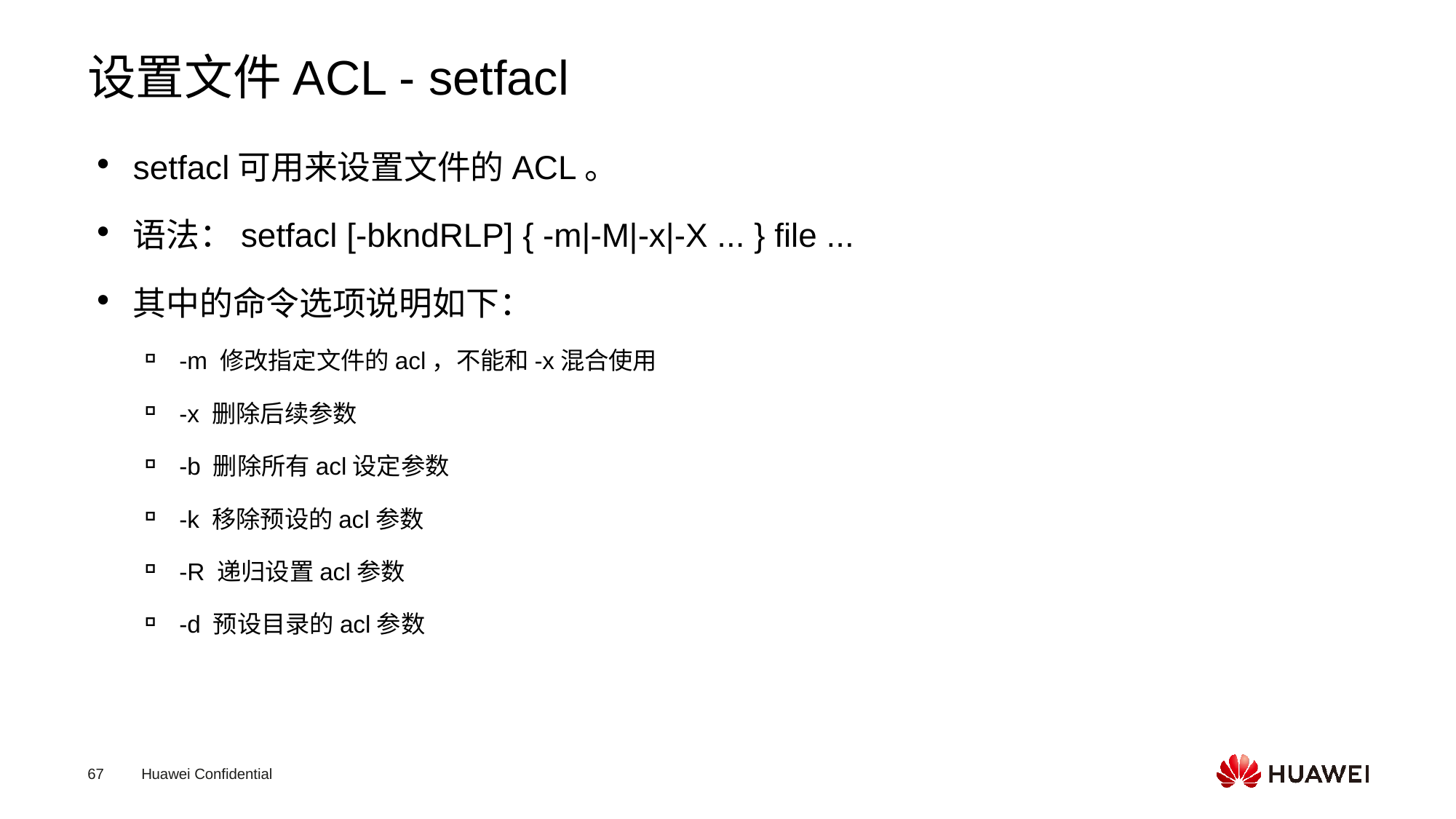

# 设置文件ACL - setfacl
setfacl可用来设置文件的ACL。
语法：setfacl [-bkndRLP] { -m|-M|-x|-X ... } file ...
其中的命令选项说明如下：
-m 修改指定文件的acl，不能和-x混合使用
-x 删除后续参数
-b 删除所有acl设定参数
-k 移除预设的acl参数
-R 递归设置acl参数
-d 预设目录的acl参数